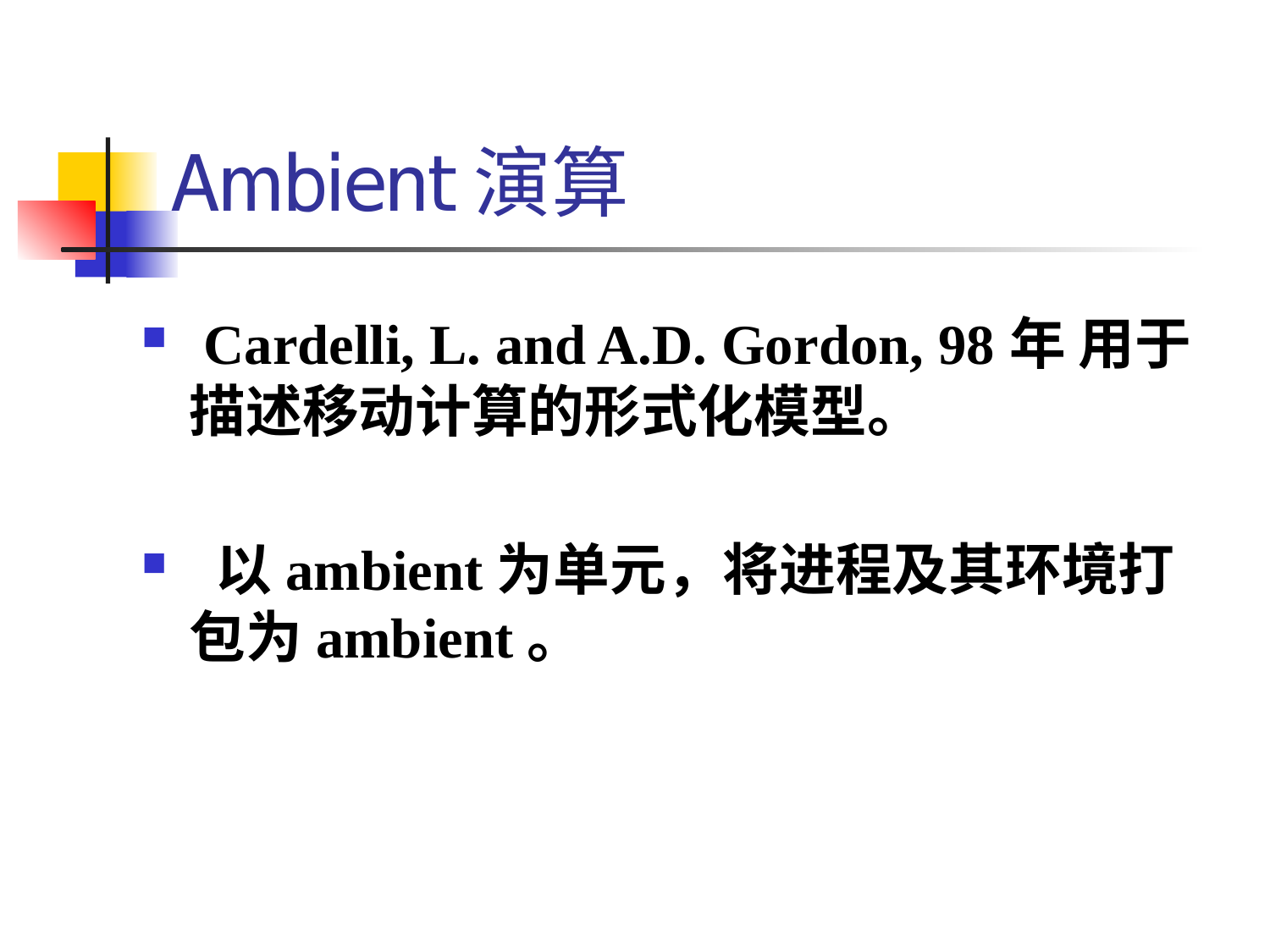

# Ambient演算
 Cardelli, L. and A.D. Gordon, 98年 用于描述移动计算的形式化模型。

 以ambient为单元，将进程及其环境打包为ambient。